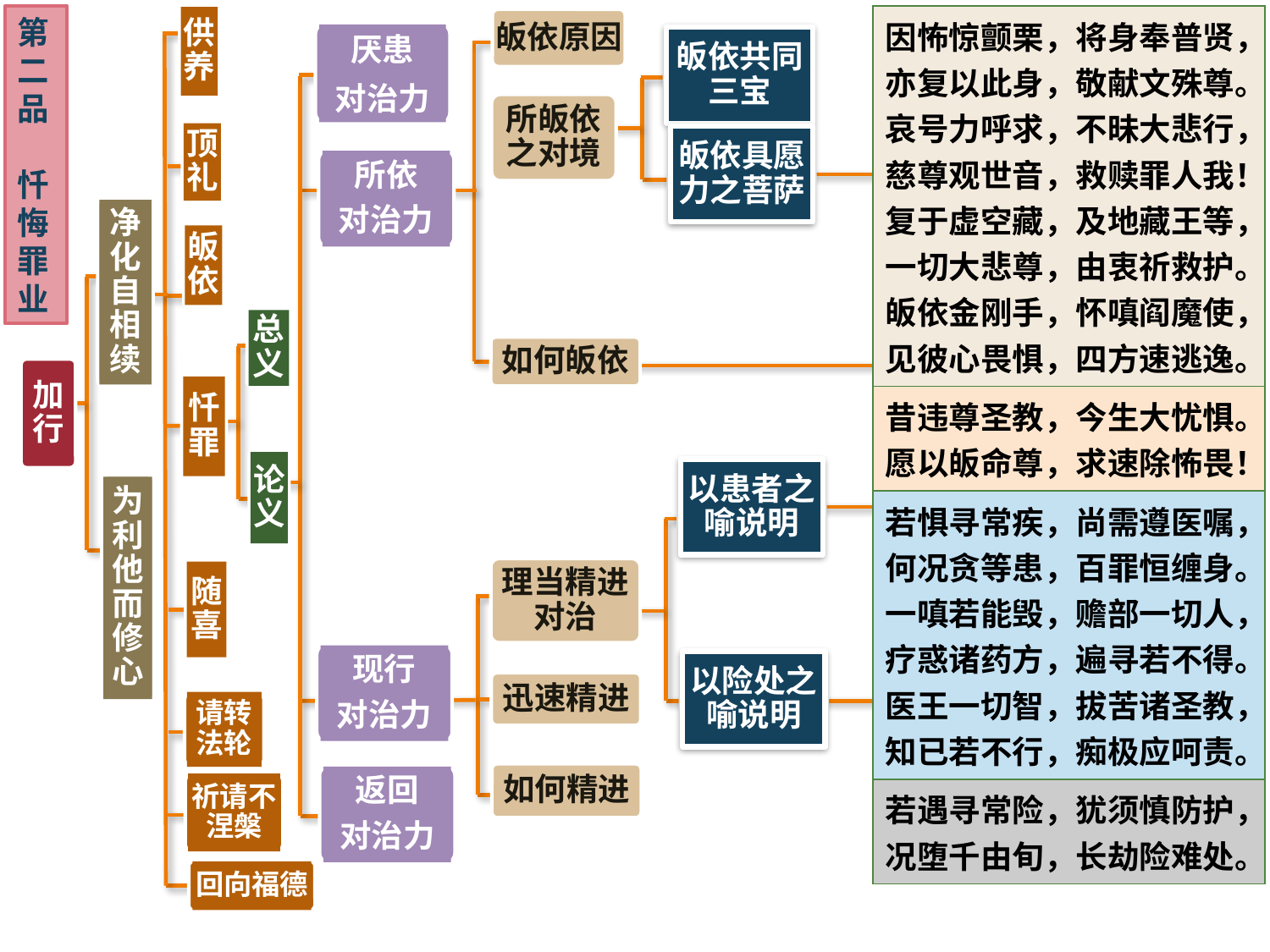

第二
品
 忏悔罪业

供养
| 因怖惊颤栗，将身奉普贤，亦复以此身，敬献文殊尊。哀号力呼求，不昧大悲行，慈尊观世音，救赎罪人我！复于虚空藏，及地藏王等，一切大悲尊，由衷祈救护。皈依金刚手，怀嗔阎魔使，见彼心畏惧，四方速逃逸。 |
| --- |
| 昔违尊圣教，今生大忧惧。愿以皈命尊，求速除怖畏！ |
| 若惧寻常疾，尚需遵医嘱，何况贪等患，百罪恒缠身。一嗔若能毁，赡部一切人，疗惑诸药方，遍寻若不得。医王一切智，拔苦诸圣教，知已若不行，痴极应呵责。 |
| 若遇寻常险，犹须慎防护，况堕千由旬，长劫险难处。 |

皈依原因

厌患
对治力

皈依共同三宝

所皈依之对境

顶礼

皈依具愿力之菩萨

所依
对治力

净化自相续

皈依

总义

如何皈依

加行

忏罪

论义

以患者之喻说明

为利他而修心

理当精进对治

随喜

现行
对治力

以险处之喻说明

迅速精进

请转法轮

如何精进

返回
对治力

祈请不涅槃

回向福德